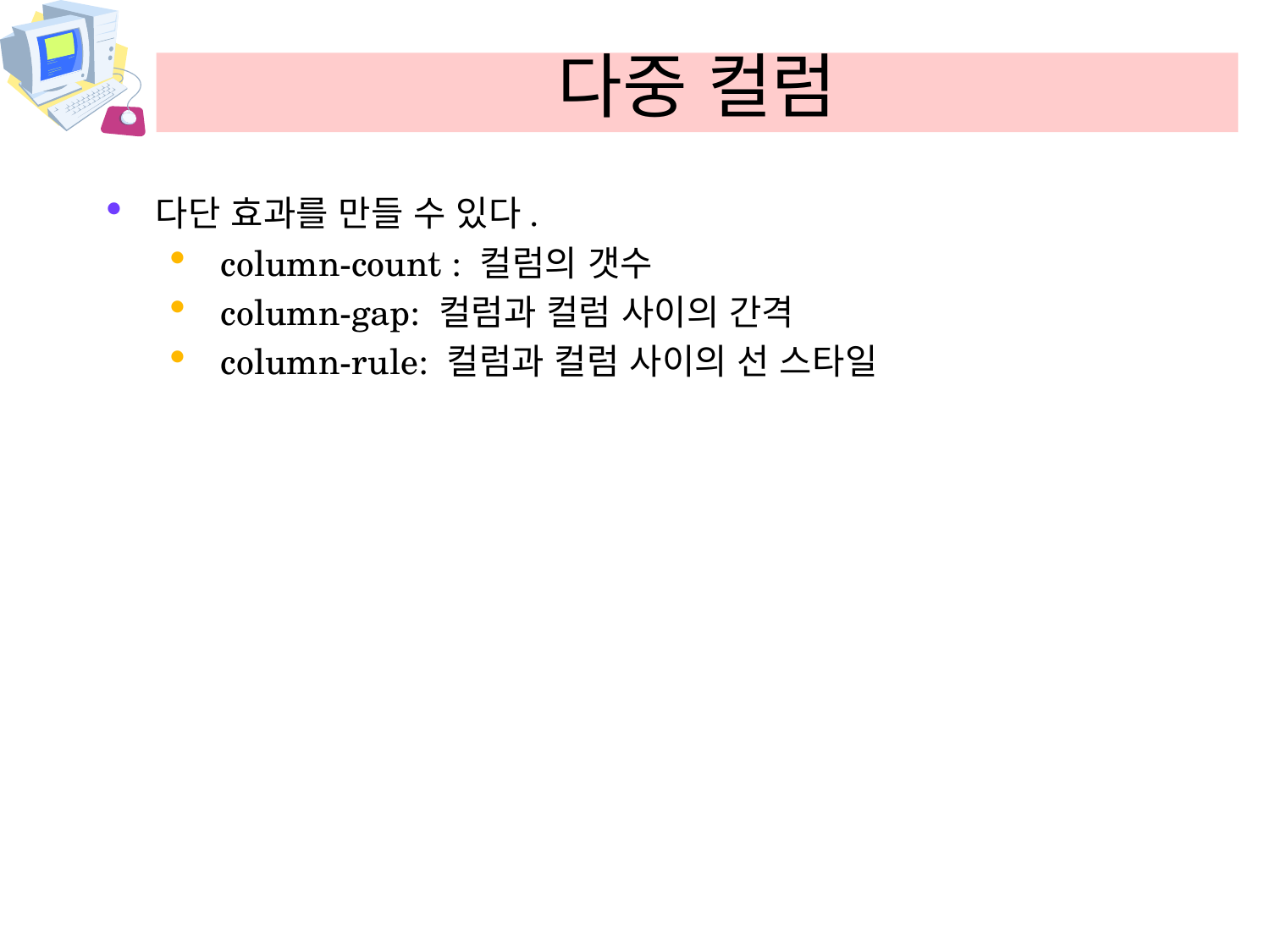

# 다중 컬럼
다단 효과를 만들 수 있다.
 column-count : 컬럼의 갯수
 column-gap: 컬럼과 컬럼 사이의 간격
 column-rule: 컬럼과 컬럼 사이의 선 스타일